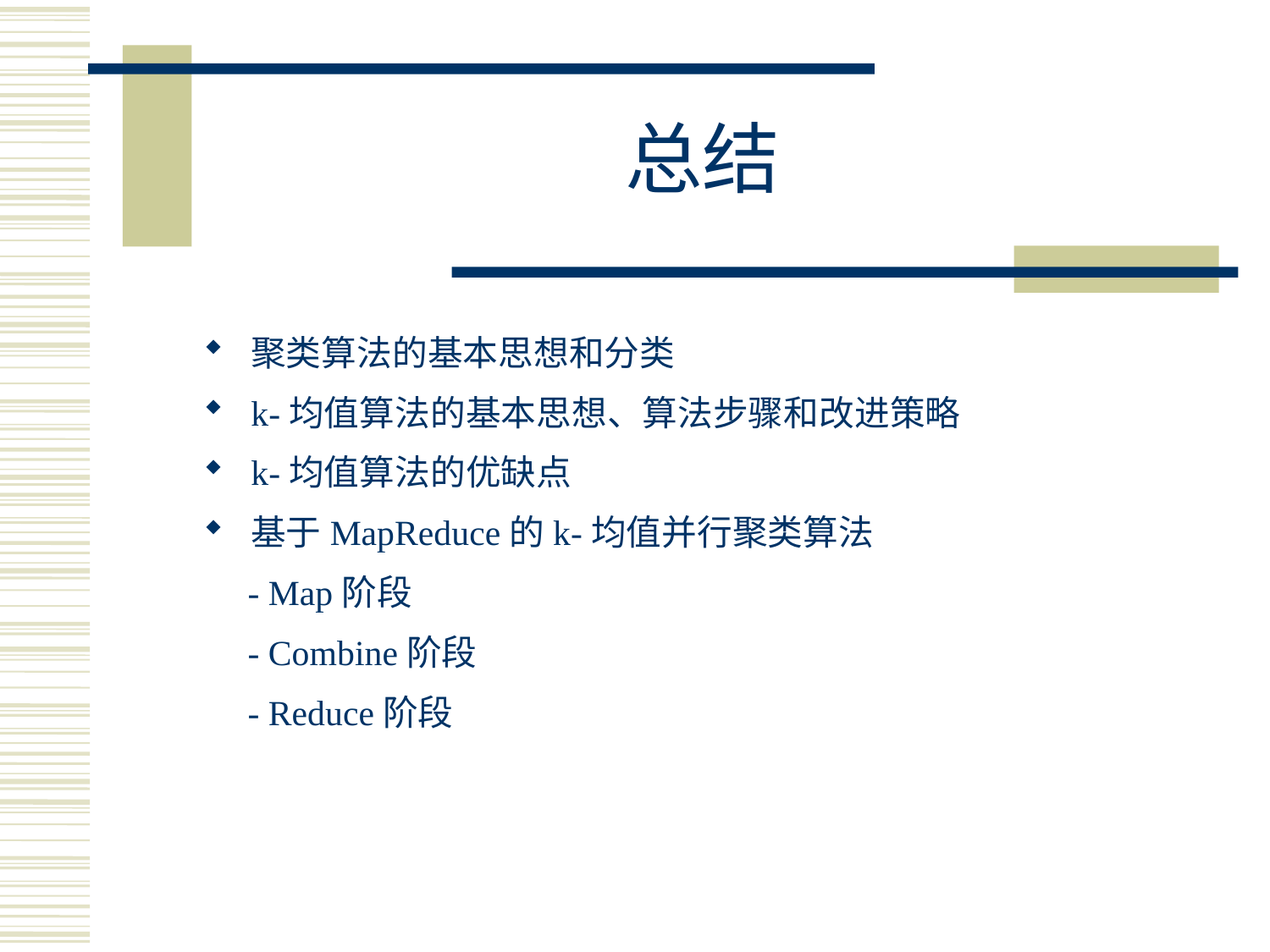

# 总结
聚类算法的基本思想和分类
k-均值算法的基本思想、算法步骤和改进策略
k-均值算法的优缺点
基于MapReduce的k-均值并行聚类算法
     - Map阶段
     - Combine阶段
     - Reduce阶段